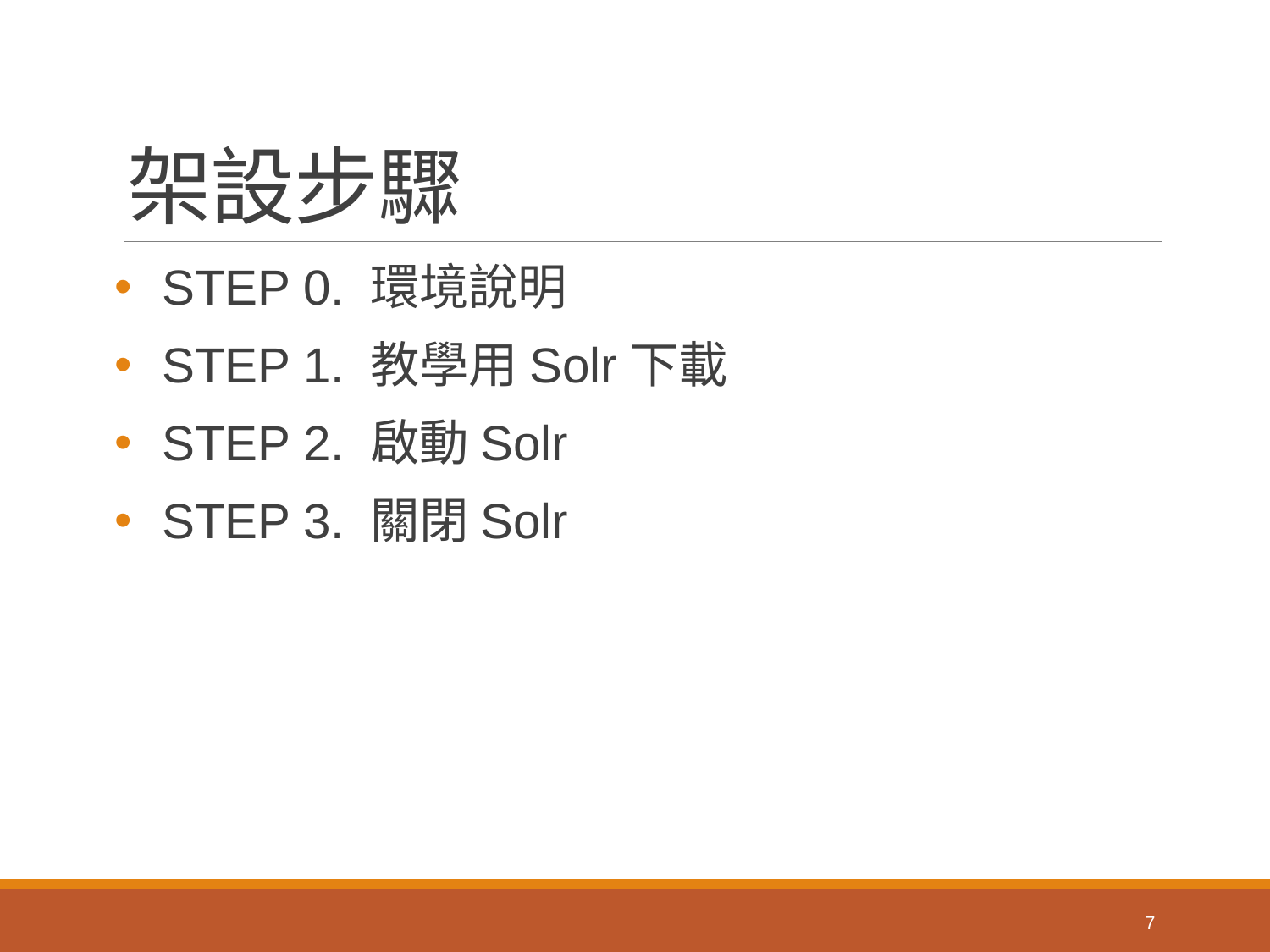

# 架設步驟
STEP 0. 環境說明
STEP 1. 教學用Solr下載
STEP 2. 啟動Solr
STEP 3. 關閉Solr

7